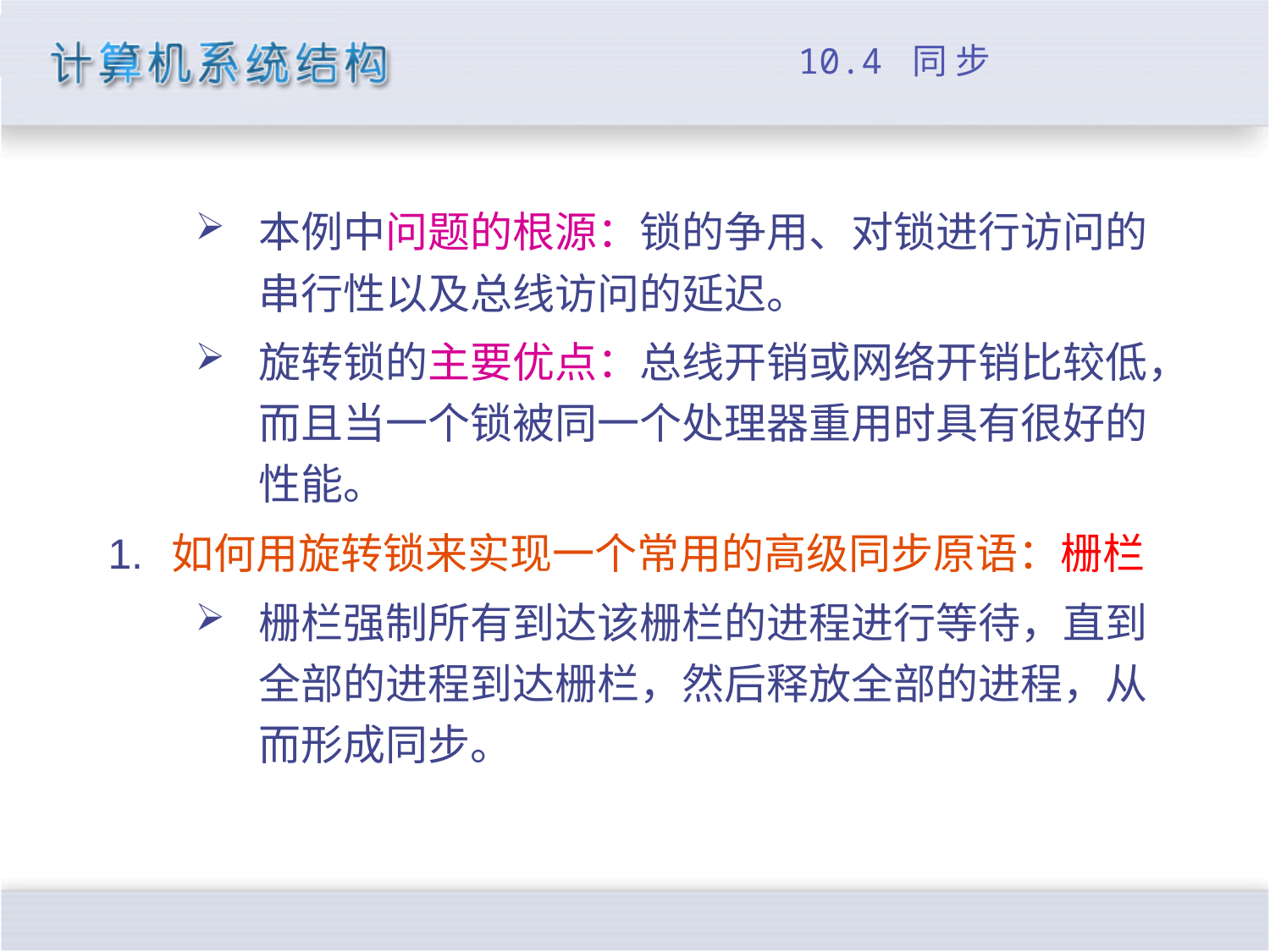

# 10.4 同 步
本例中问题的根源：锁的争用、对锁进行访问的串行性以及总线访问的延迟。
旋转锁的主要优点：总线开销或网络开销比较低，而且当一个锁被同一个处理器重用时具有很好的性能。
如何用旋转锁来实现一个常用的高级同步原语：栅栏
栅栏强制所有到达该栅栏的进程进行等待，直到全部的进程到达栅栏，然后释放全部的进程，从而形成同步。